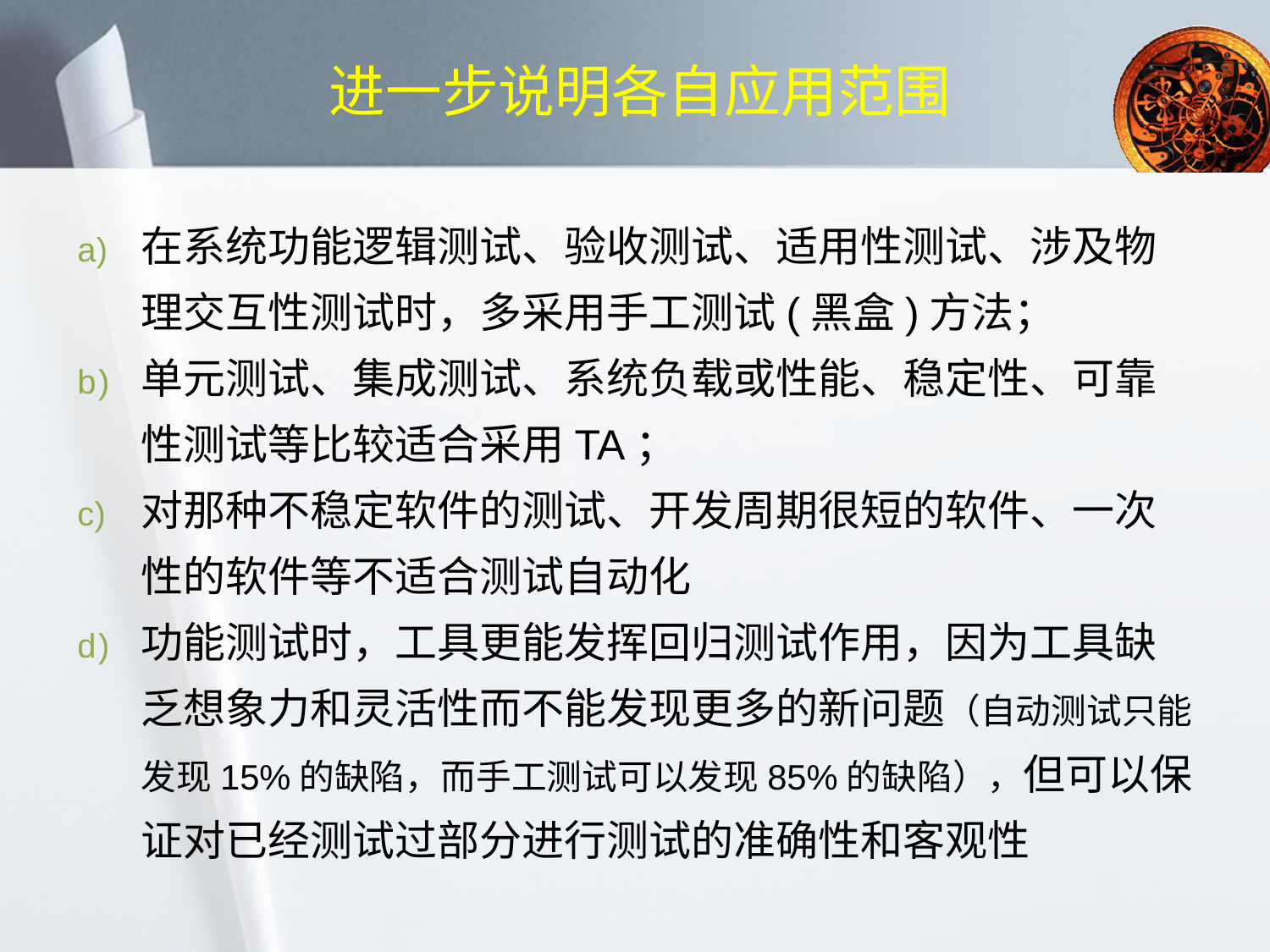

# 进一步说明各自应用范围
在系统功能逻辑测试、验收测试、适用性测试、涉及物理交互性测试时，多采用手工测试(黑盒)方法；
单元测试、集成测试、系统负载或性能、稳定性、可靠性测试等比较适合采用TA；
对那种不稳定软件的测试、开发周期很短的软件、一次性的软件等不适合测试自动化
功能测试时，工具更能发挥回归测试作用，因为工具缺乏想象力和灵活性而不能发现更多的新问题（自动测试只能发现15%的缺陷，而手工测试可以发现85%的缺陷），但可以保证对已经测试过部分进行测试的准确性和客观性